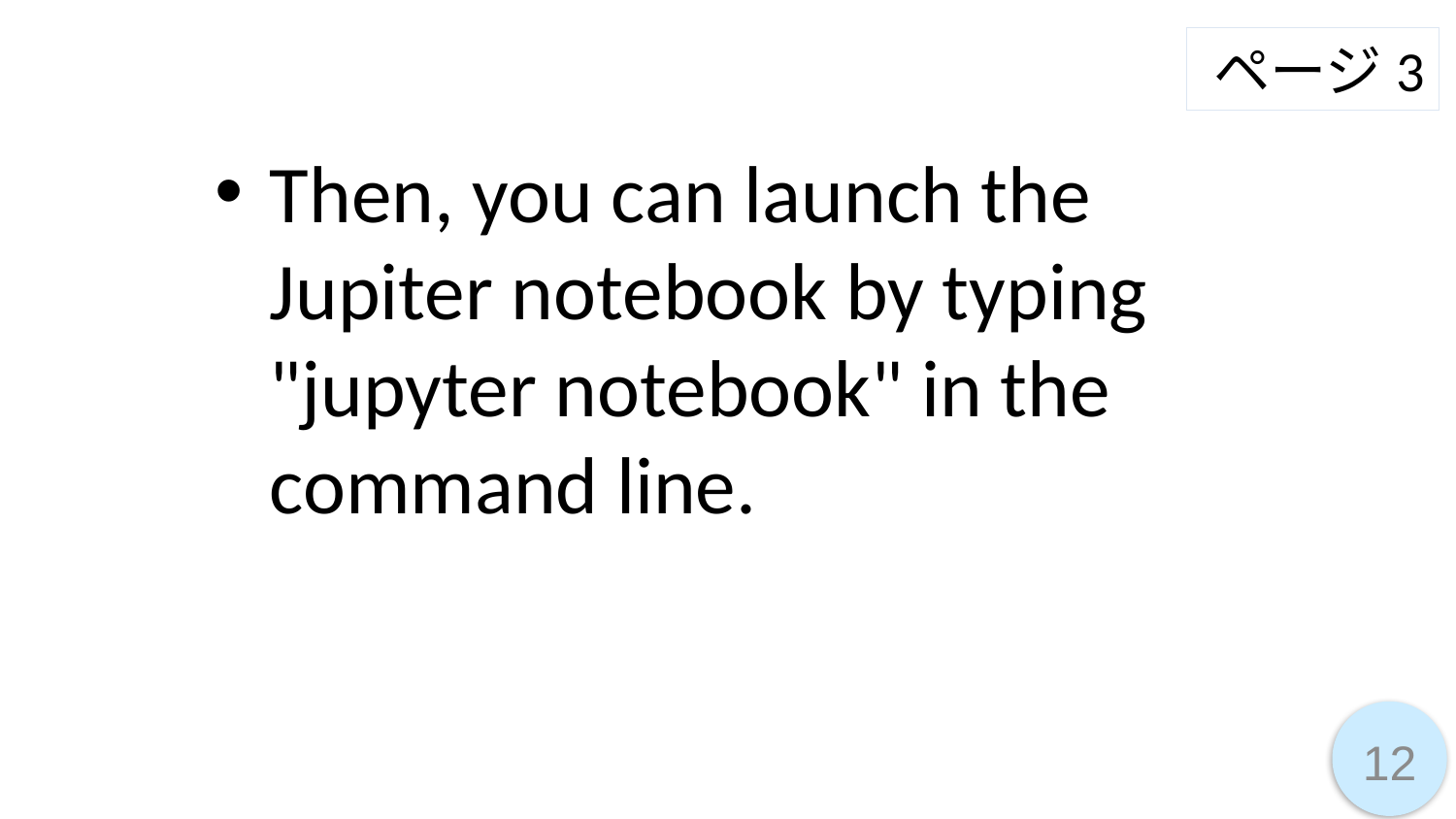

ページ3
Then, you can launch the Jupiter notebook by typing "jupyter notebook" in the command line.
12